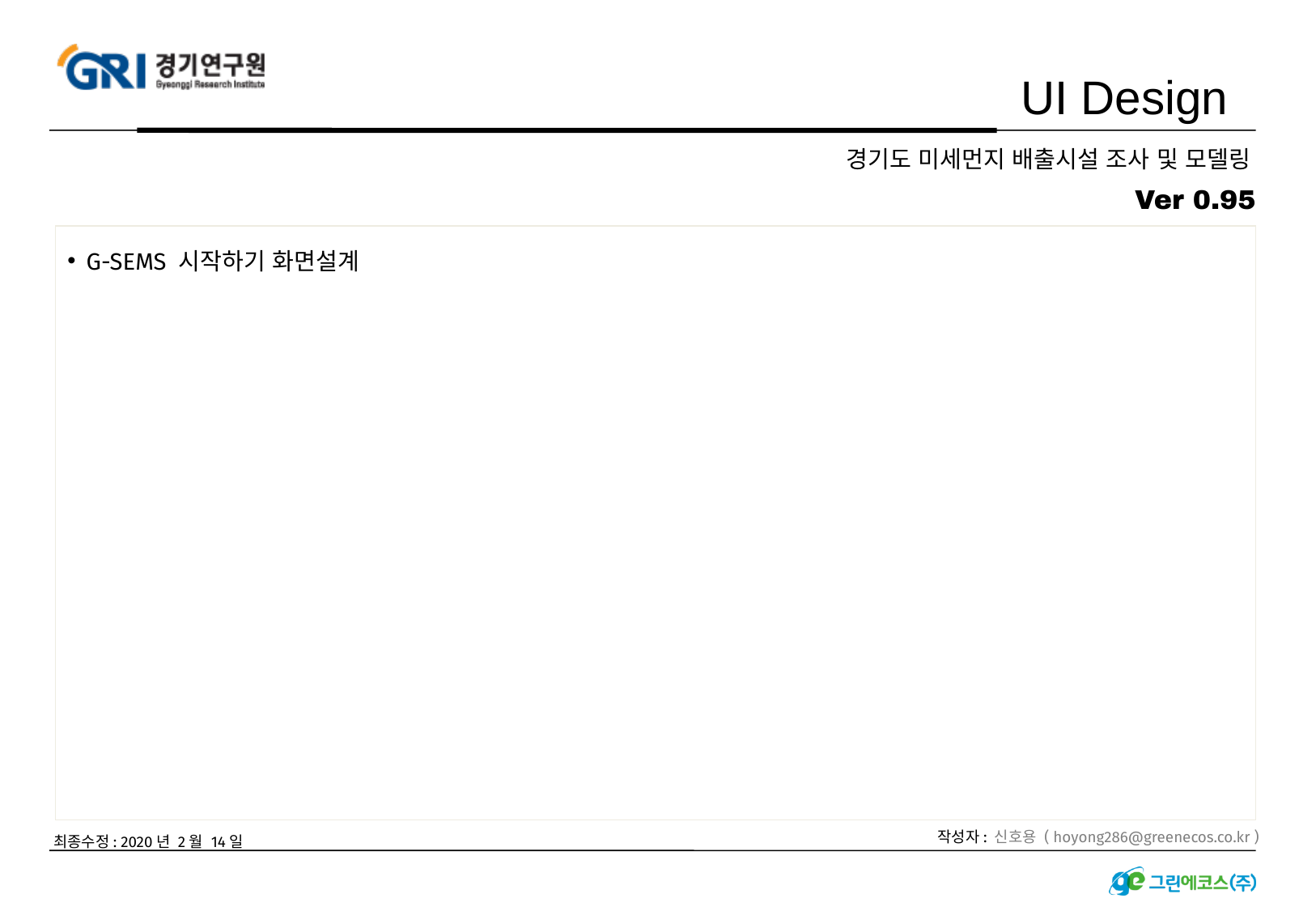

Ver 0.95
G-SEMS 시작하기 화면설계
최종수정: 2020년 2월 14일